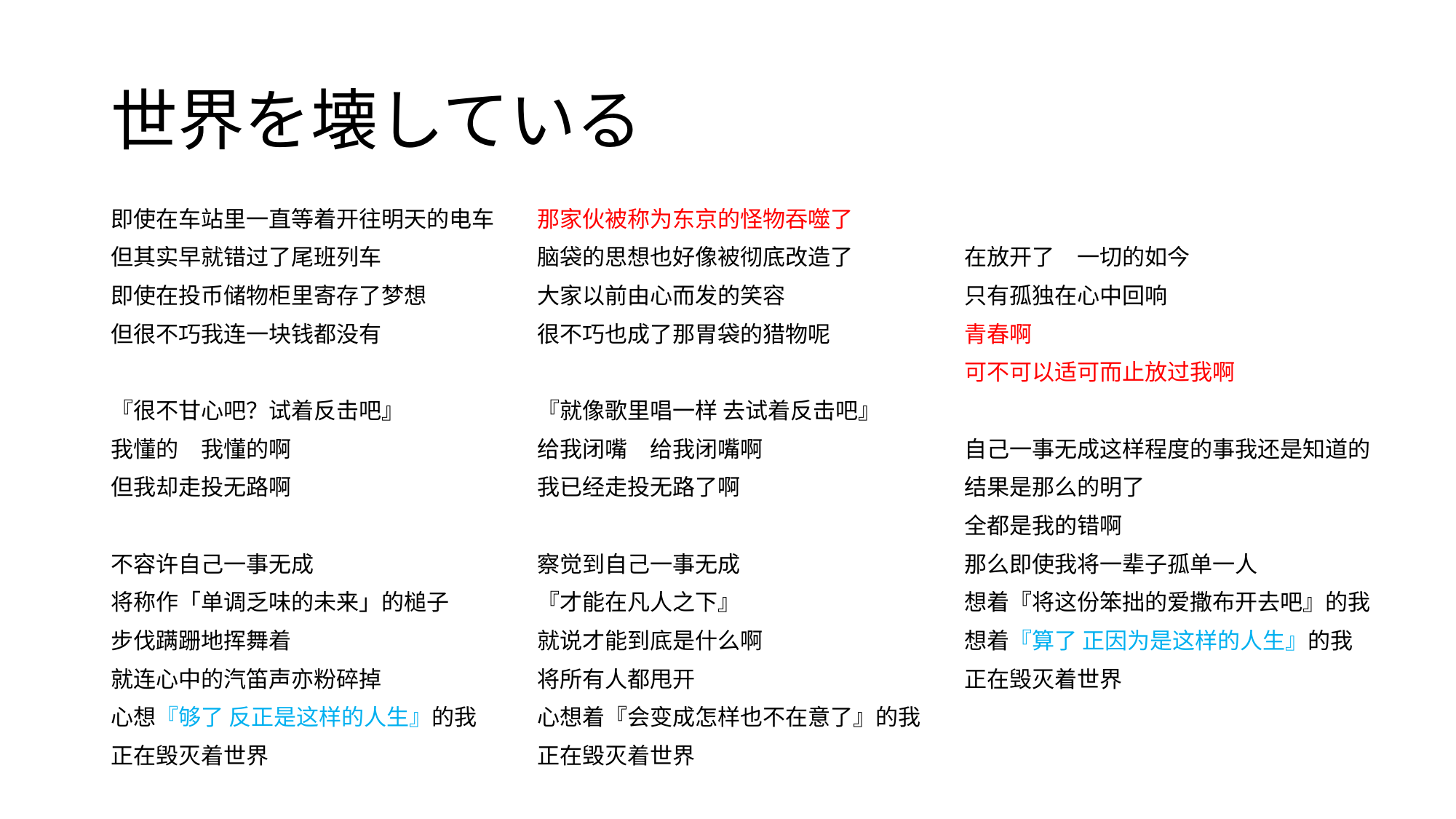

# 世界を壊している
即使在车站里一直等着开往明天的电车
但其实早就错过了尾班列车
即使在投币储物柜里寄存了梦想
但很不巧我连一块钱都没有

『很不甘心吧？试着反击吧』
我懂的　我懂的啊
但我却走投无路啊

不容许自己一事无成
将称作「单调乏味的未来」的槌子
步伐蹒跚地挥舞着
就连心中的汽笛声亦粉碎掉
心想『够了 反正是这样的人生』的我
正在毁灭着世界
那家伙被称为东京的怪物吞噬了
脑袋的思想也好像被彻底改造了
大家以前由心而发的笑容
很不巧也成了那胃袋的猎物呢

『就像歌里唱一样 去试着反击吧』
给我闭嘴　给我闭嘴啊
我已经走投无路了啊

察觉到自己一事无成
『才能在凡人之下』
就说才能到底是什么啊
将所有人都甩开
心想着『会变成怎样也不在意了』的我
正在毁灭着世界

在放开了　一切的如今
只有孤独在心中回响
青春啊
可不可以适可而止放过我啊

自己一事无成这样程度的事我还是知道的
结果是那么的明了
全都是我的错啊
那么即使我将一辈子孤单一人
想着『将这份笨拙的爱撒布开去吧』的我
想着『算了 正因为是这样的人生』的我
正在毁灭着世界